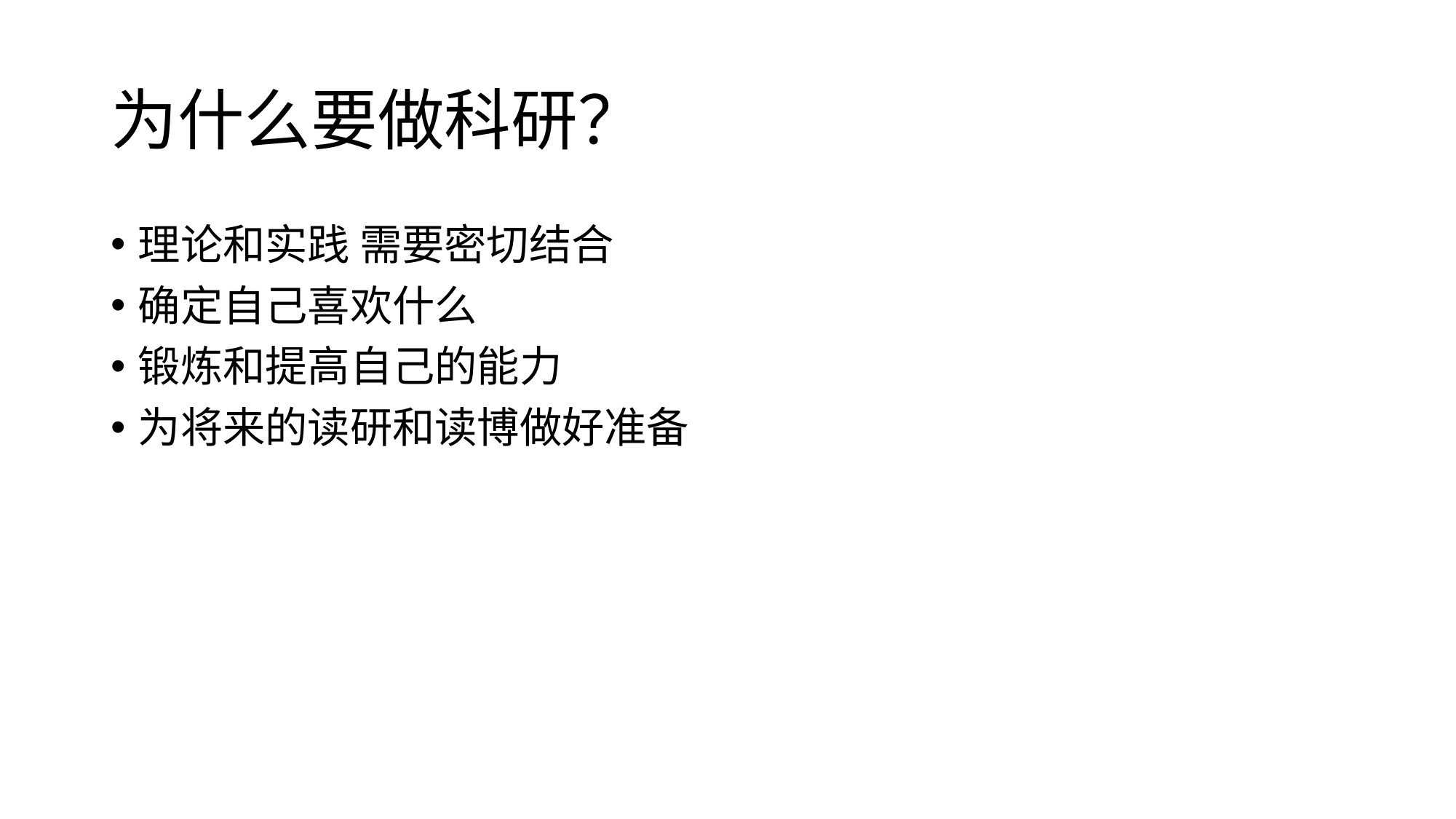

# 为什么要做科研？
理论和实践 需要密切结合
确定自己喜欢什么
锻炼和提高自己的能力
为将来的读研和读博做好准备